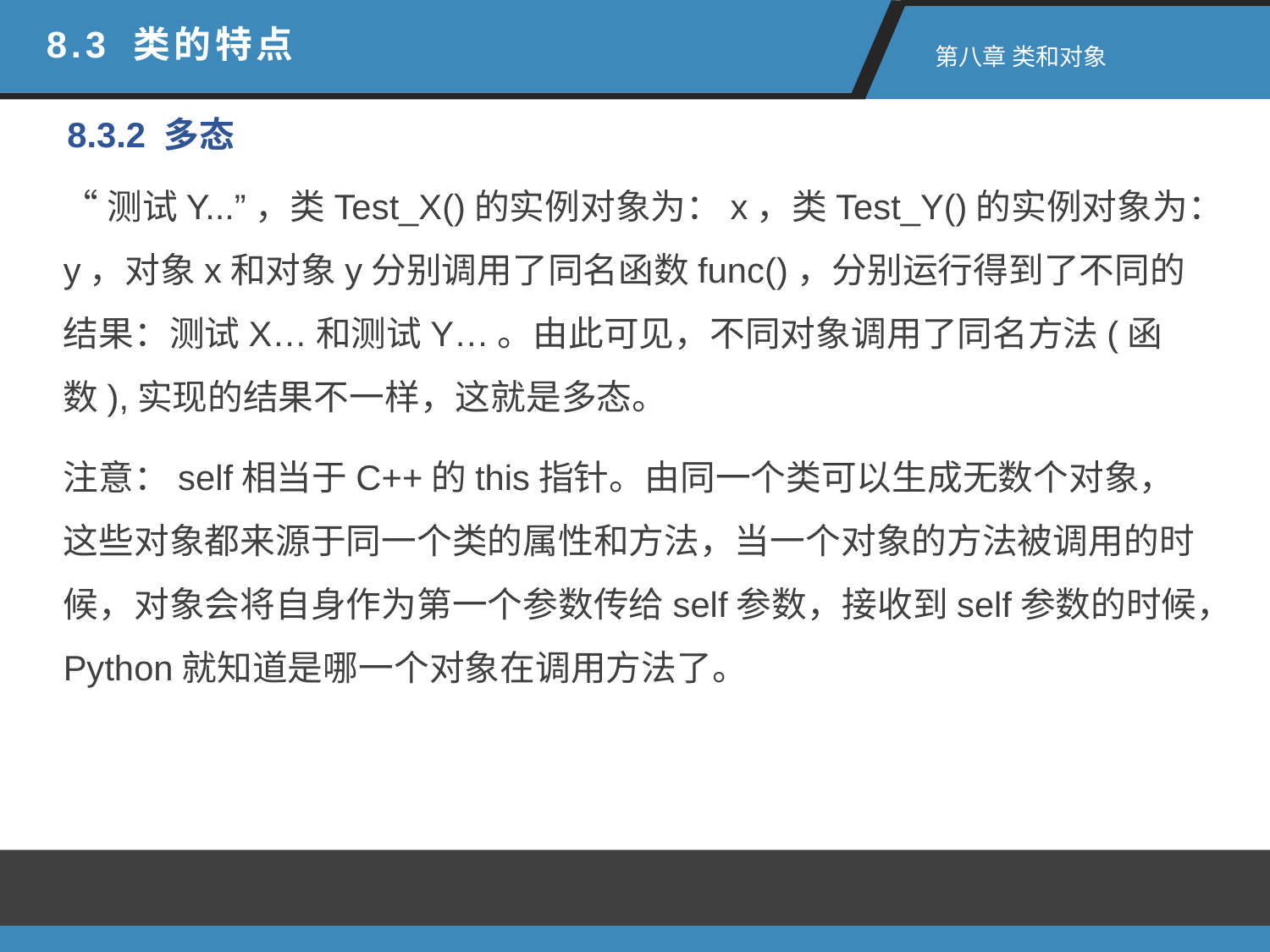

8.3 类的特点
  第八章 类和对象
8.3.2 多态
“测试Y...”，类Test_X()的实例对象为：x，类Test_Y()的实例对象为：y，对象x和对象y分别调用了同名函数func()，分别运行得到了不同的结果：测试X…和测试Y…。由此可见，不同对象调用了同名方法(函数),实现的结果不一样，这就是多态。
注意：self相当于C++的this指针。由同一个类可以生成无数个对象，这些对象都来源于同一个类的属性和方法，当一个对象的方法被调用的时候，对象会将自身作为第一个参数传给self参数，接收到self参数的时候，Python就知道是哪一个对象在调用方法了。